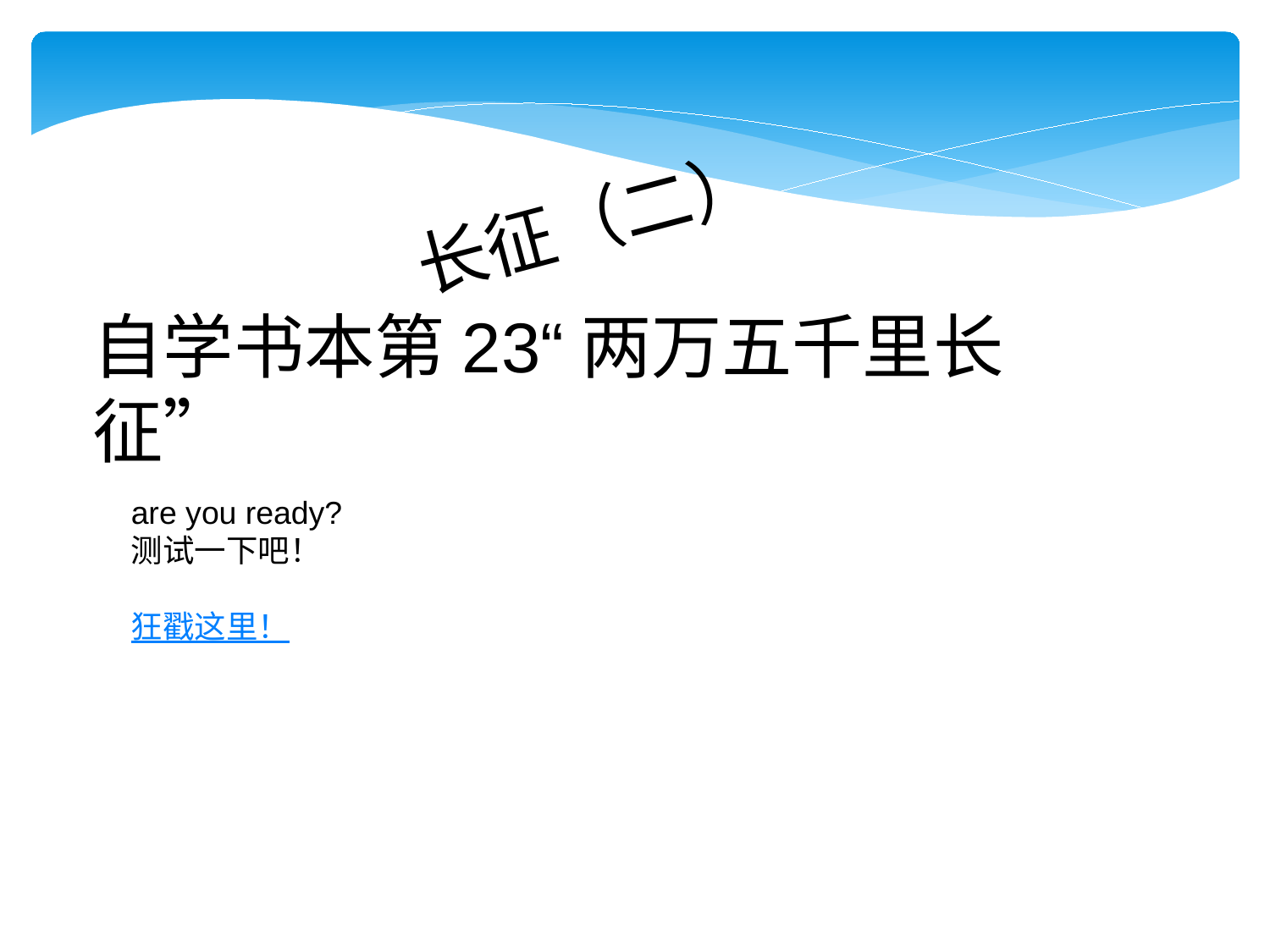

长征（二）
自学书本第23“两万五千里长征”
are you ready?
测试一下吧！

狂戳这里！